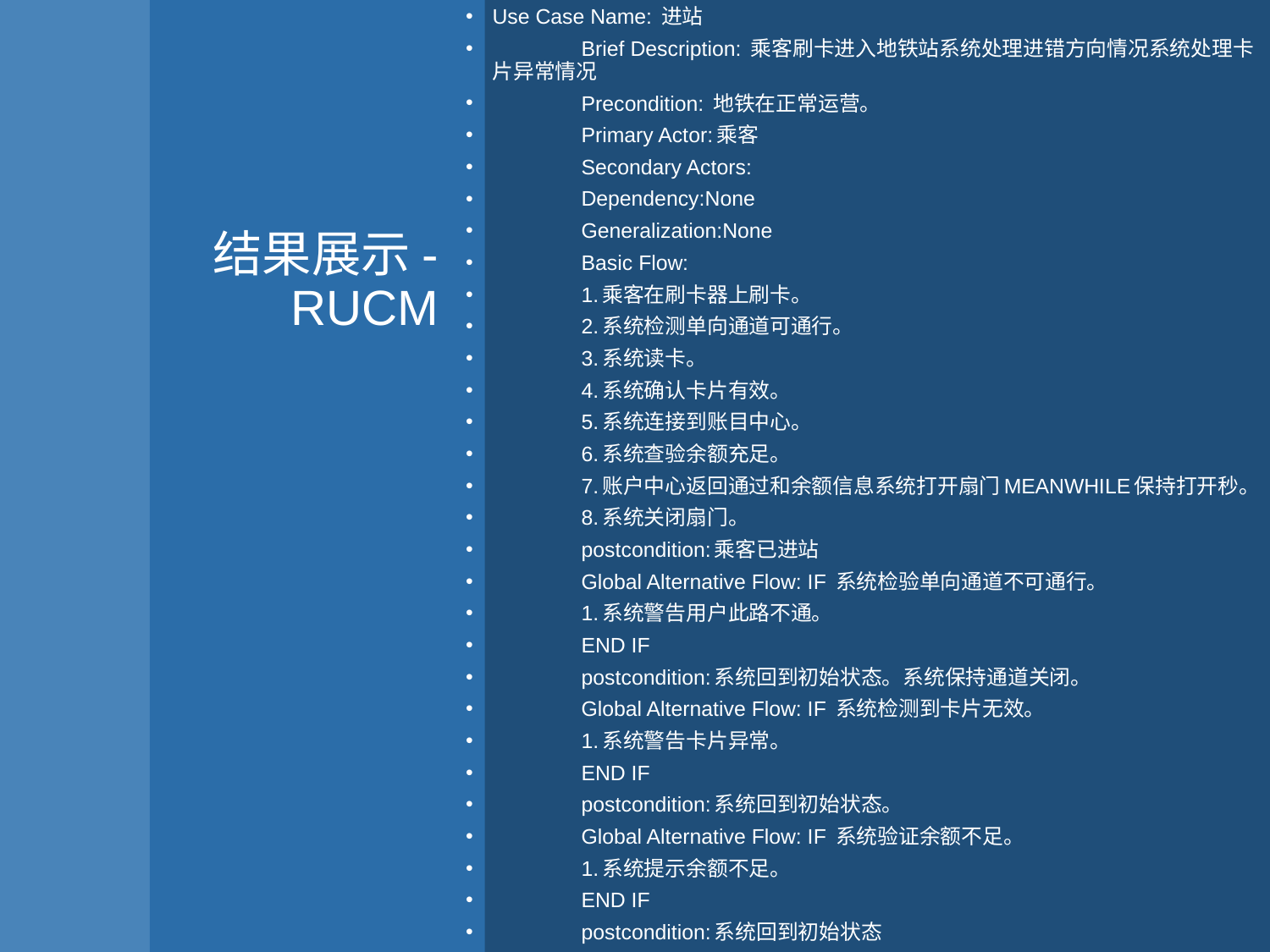

Use Case Name: 进站
	Brief Description: 乘客刷卡进入地铁站系统处理进错方向情况系统处理卡片异常情况
	Precondition: 地铁在正常运营。
	Primary Actor:乘客
	Secondary Actors:
	Dependency:None
	Generalization:None
	Basic Flow:
		1.乘客在刷卡器上刷卡。
		2.系统检测单向通道可通行。
		3.系统读卡。
		4.系统确认卡片有效。
		5.系统连接到账目中心。
		6.系统查验余额充足。
		7.账户中心返回通过和余额信息系统打开扇门MEANWHILE保持打开秒。
		8.系统关闭扇门。
		postcondition:乘客已进站
	Global Alternative Flow: IF 系统检验单向通道不可通行。
		1.系统警告用户此路不通。
		END IF
		postcondition:系统回到初始状态。系统保持通道关闭。
	Global Alternative Flow: IF 系统检测到卡片无效。
		1.系统警告卡片异常。
		END IF
		postcondition:系统回到初始状态。
	Global Alternative Flow: IF 系统验证余额不足。
		1.系统提示余额不足。
		END IF
		postcondition:系统回到初始状态
# 结果展示-RUCM